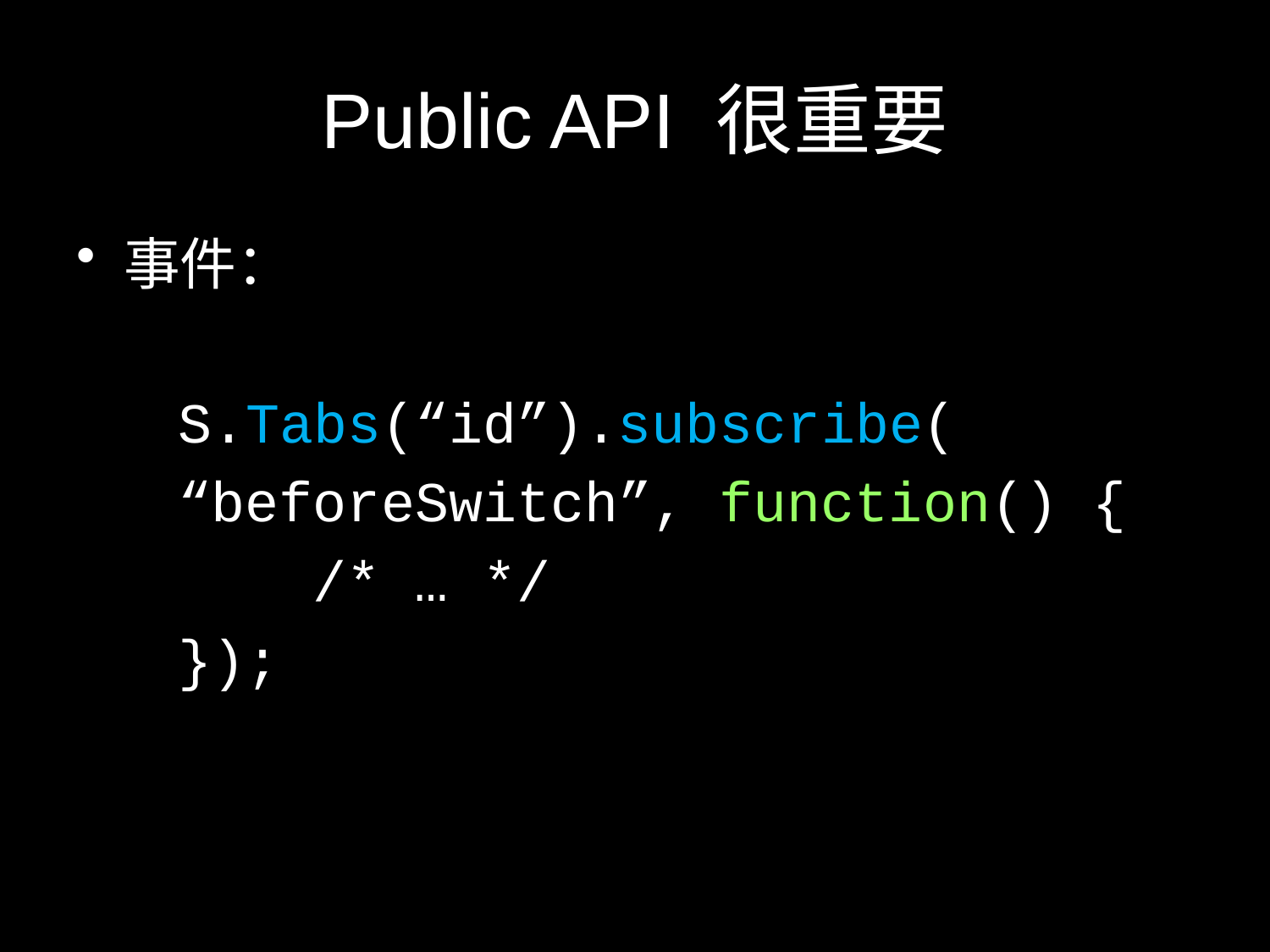

# Public API 很重要
事件：

   S.Tabs(“id”).subscribe(
   “beforeSwitch”, function() {
       /* … */
   });